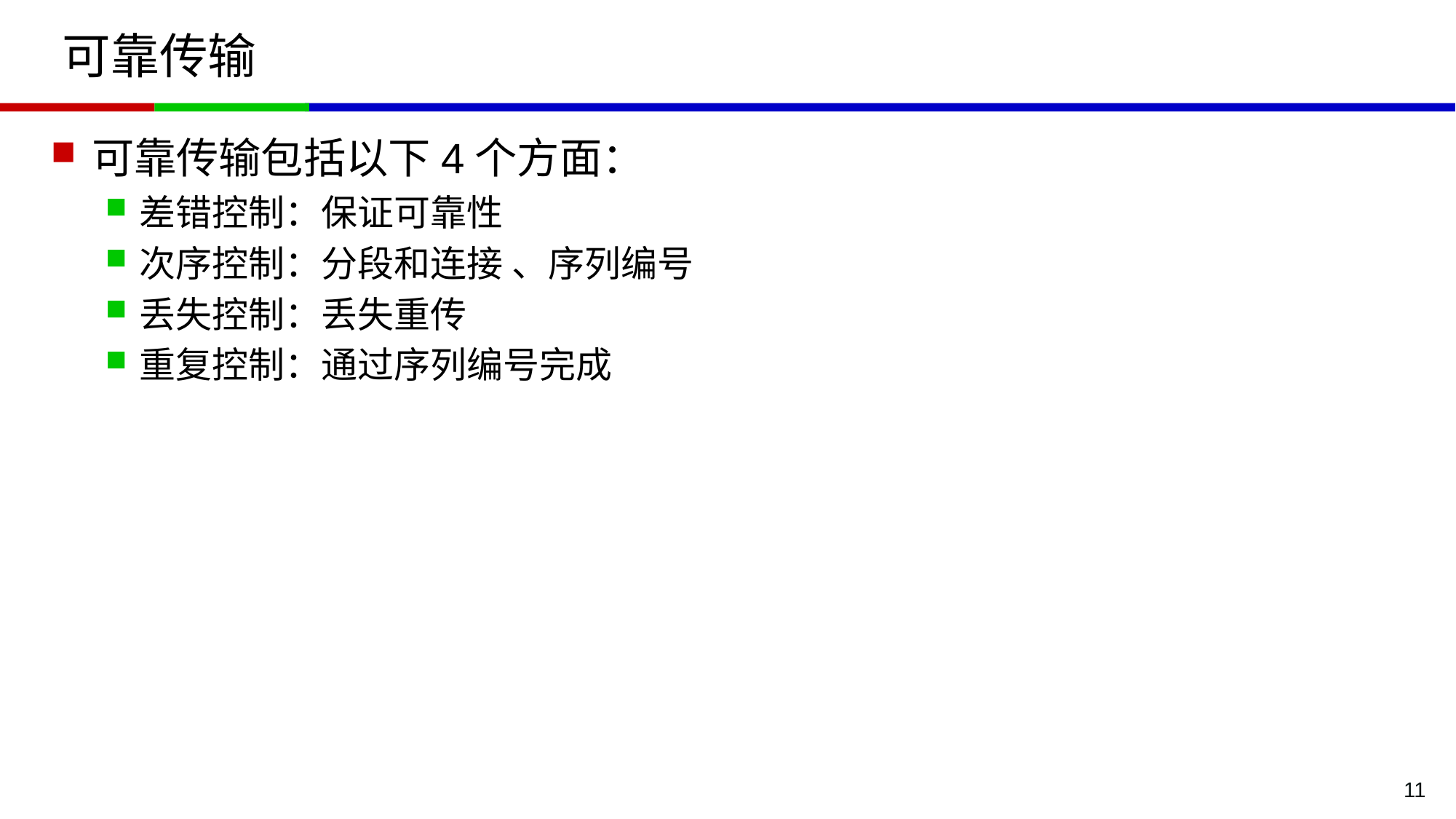

# 可靠传输
可靠传输包括以下4个方面：
差错控制：保证可靠性
次序控制：分段和连接 、序列编号
丢失控制：丢失重传
重复控制：通过序列编号完成
11